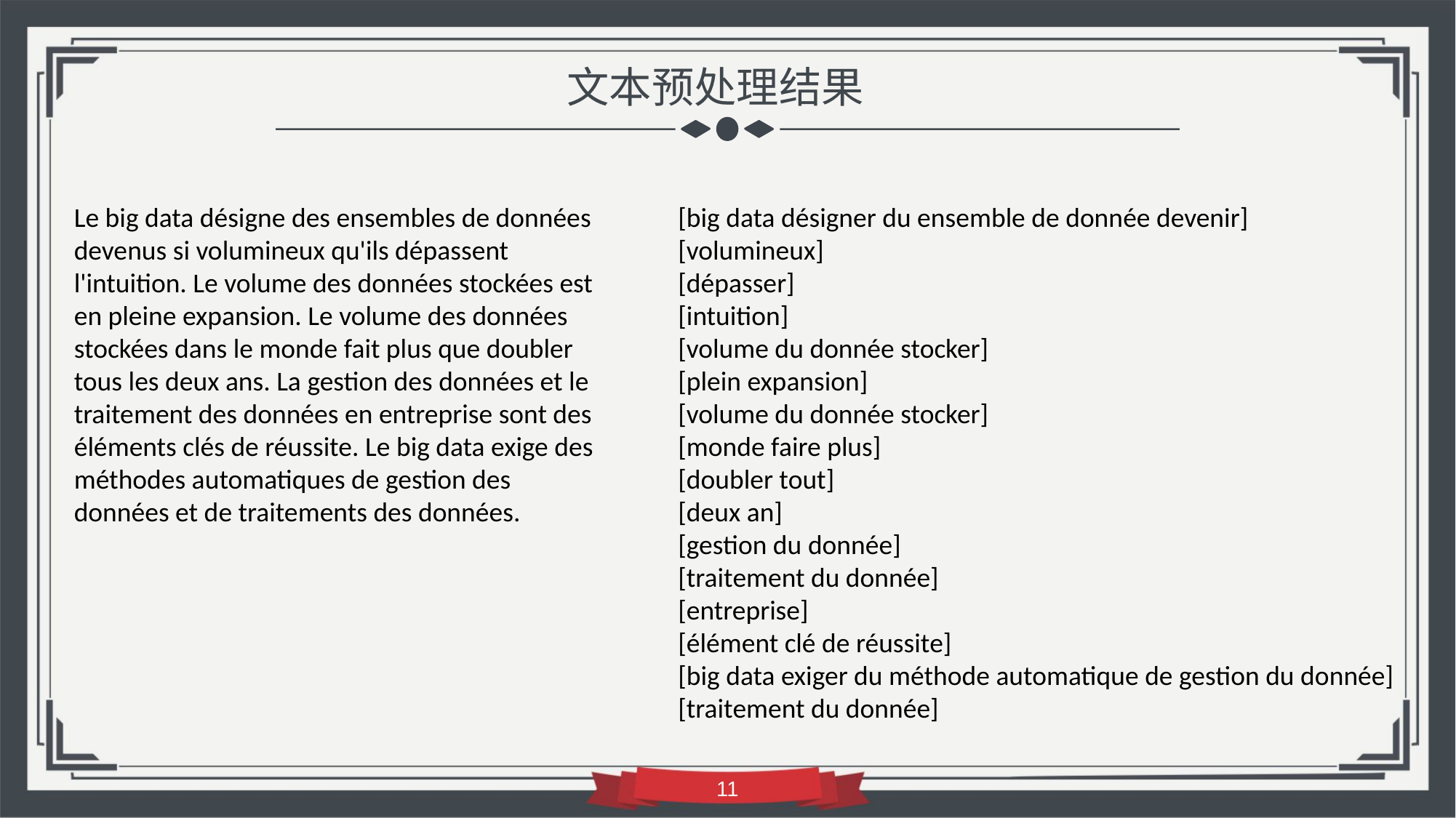

文本预处理结果

Le big data désigne des ensembles de données devenus si volumineux qu'ils dépassent l'intuition. Le volume des données stockées est en pleine expansion. Le volume des données stockées dans le monde fait plus que doubler tous les deux ans. La gestion des données et le traitement des données en entreprise sont des éléments clés de réussite. Le big data exige des méthodes automatiques de gestion des données et de traitements des données.
[big data désigner du ensemble de donnée devenir]
[volumineux]
[dépasser]
[intuition]
[volume du donnée stocker]
[plein expansion]
[volume du donnée stocker]
[monde faire plus]
[doubler tout]
[deux an]
[gestion du donnée]
[traitement du donnée]
[entreprise]
[élément clé de réussite]
[big data exiger du méthode automatique de gestion du donnée]
[traitement du donnée]